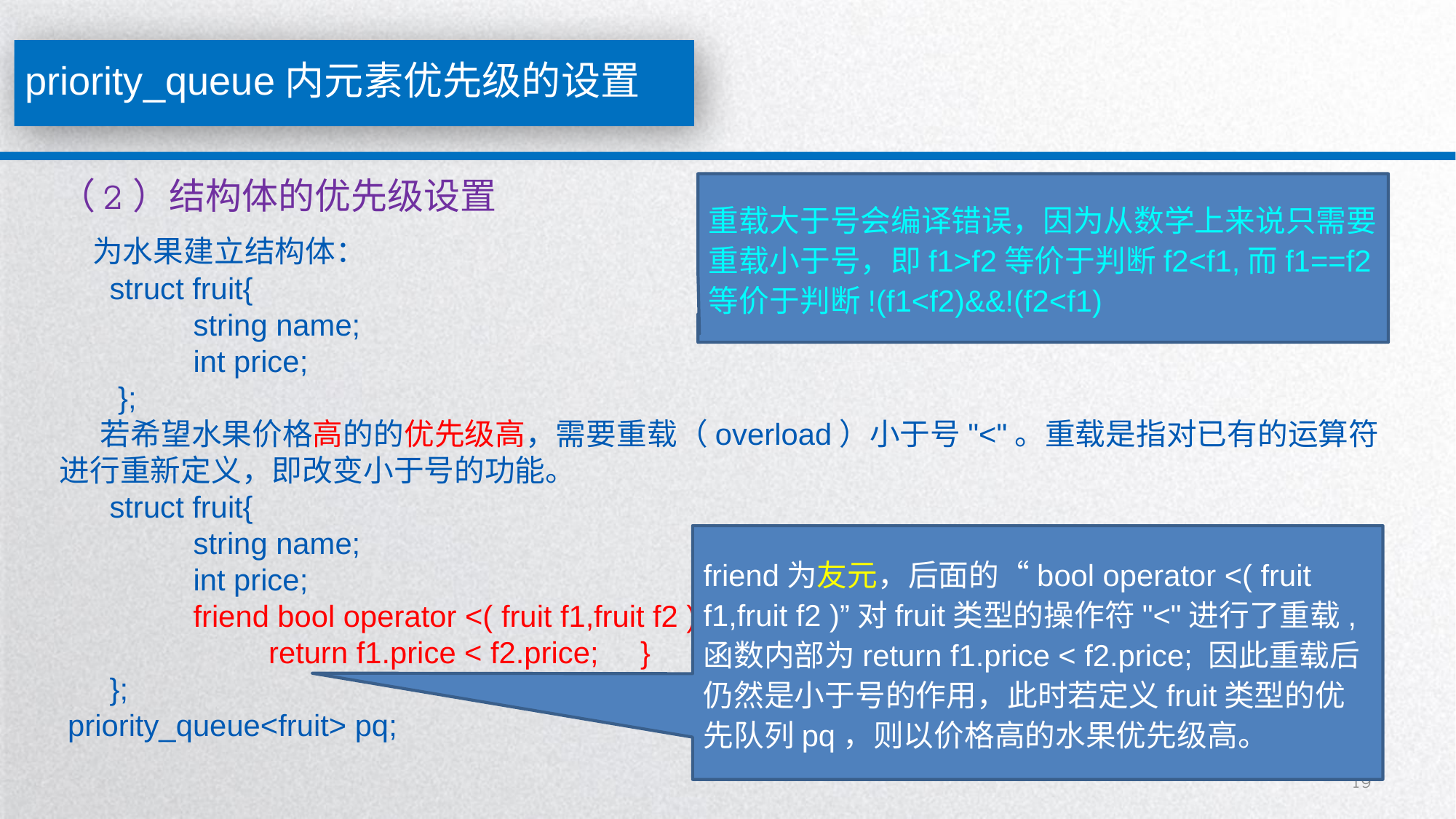

priority_queue内元素优先级的设置
（2）结构体的优先级设置
   为水果建立结构体：
      struct fruit{
                string name;
                int price;
       };
     若希望水果价格高的的优先级高，需要重载（overload）小于号"<"。重载是指对已有的运算符进行重新定义，即改变小于号的功能。
      struct fruit{
                string name;
                int price;
                friend bool operator <( fruit f1,fruit f2 ){
                         return f1.price < f2.price;     }
      };
 priority_queue<fruit> pq;
重载大于号会编译错误，因为从数学上来说只需要重载小于号，即f1>f2等价于判断f2<f1,而f1==f2等价于判断!(f1<f2)&&!(f2<f1)
friend为友元，后面的“bool operator <( fruit f1,fruit f2 )”对fruit类型的操作符"<"进行了重载,函数内部为return f1.price < f2.price; 因此重载后仍然是小于号的作用，此时若定义fruit类型的优先队列pq，则以价格高的水果优先级高。
19